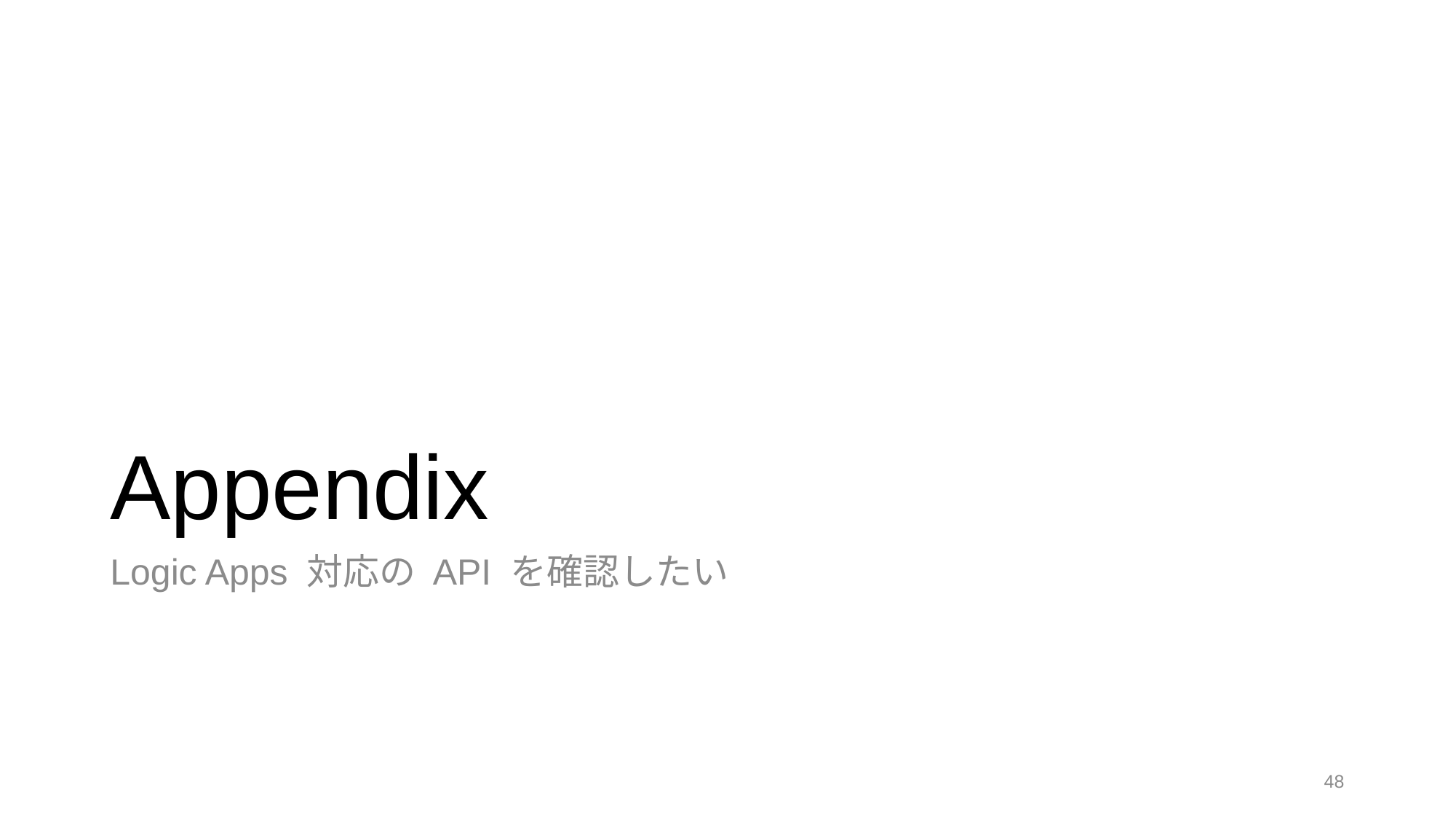

# Appendix
Logic Apps 対応の API を確認したい
48